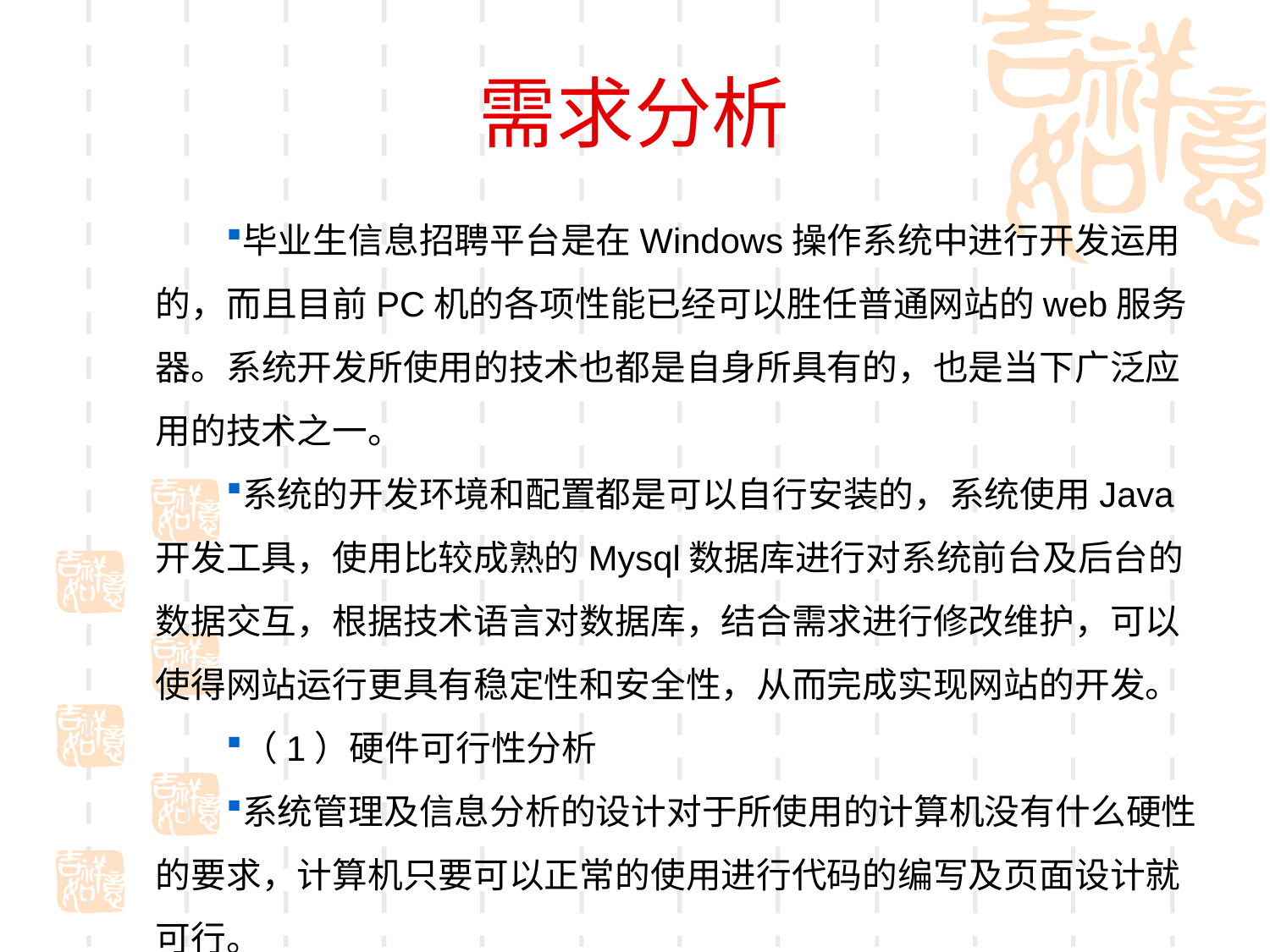

# 需求分析
毕业生信息招聘平台是在Windows操作系统中进行开发运用的，而且目前PC机的各项性能已经可以胜任普通网站的web服务器。系统开发所使用的技术也都是自身所具有的，也是当下广泛应用的技术之一。
系统的开发环境和配置都是可以自行安装的，系统使用Java开发工具，使用比较成熟的Mysql数据库进行对系统前台及后台的数据交互，根据技术语言对数据库，结合需求进行修改维护，可以使得网站运行更具有稳定性和安全性，从而完成实现网站的开发。
（1）硬件可行性分析
系统管理及信息分析的设计对于所使用的计算机没有什么硬性的要求，计算机只要可以正常的使用进行代码的编写及页面设计就可行。